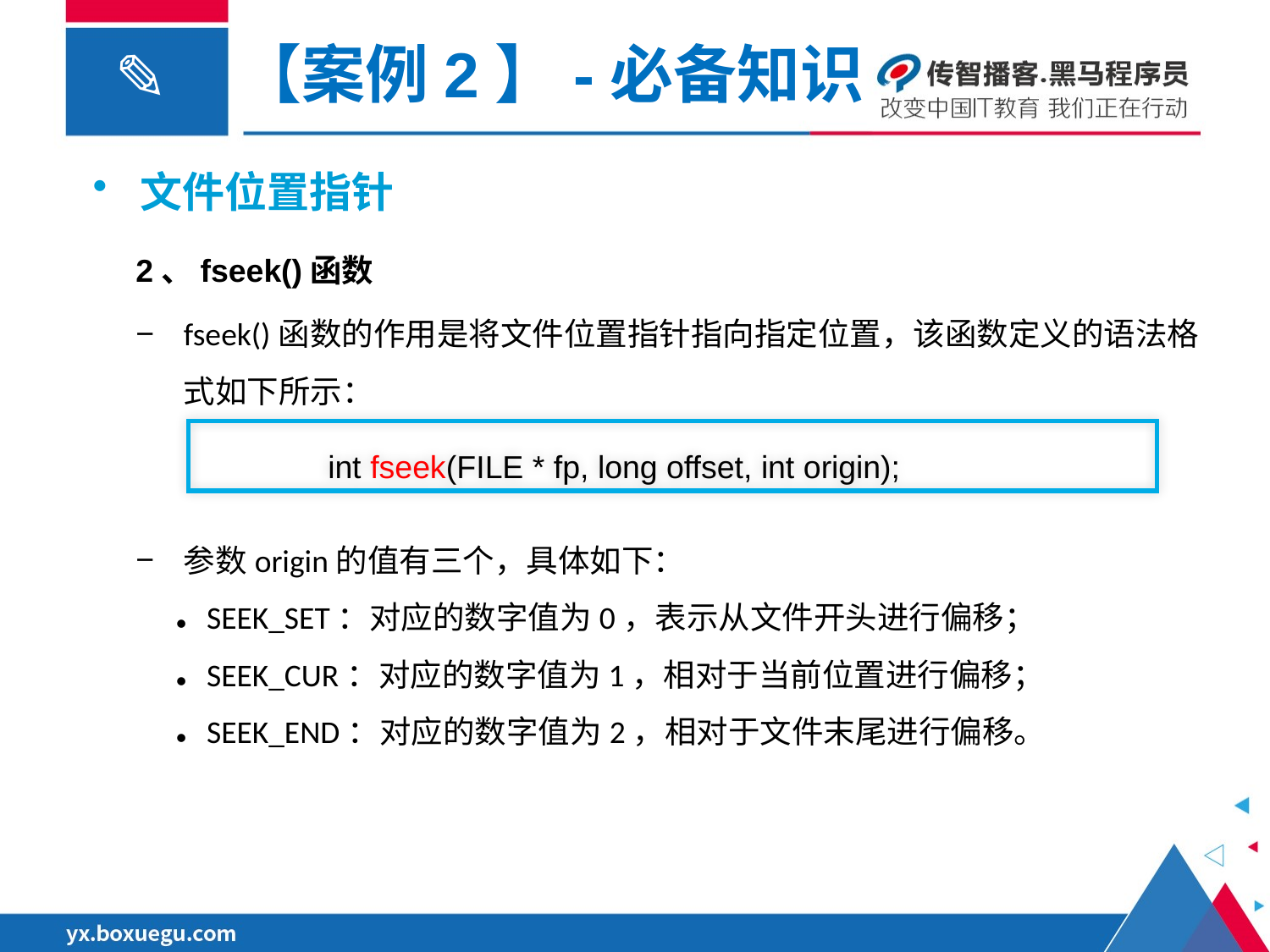

【案例2】-必备知识
文件位置指针
2、fseek()函数
fseek()函数的作用是将文件位置指针指向指定位置，该函数定义的语法格式如下所示：
	int fseek(FILE * fp, long offset, int origin);
参数origin的值有三个，具体如下：
          ●     SEEK_SET：对应的数字值为0，表示从文件开头进行偏移；
          ●     SEEK_CUR：对应的数字值为1，相对于当前位置进行偏移；
          ●     SEEK_END：对应的数字值为2，相对于文件末尾进行偏移。